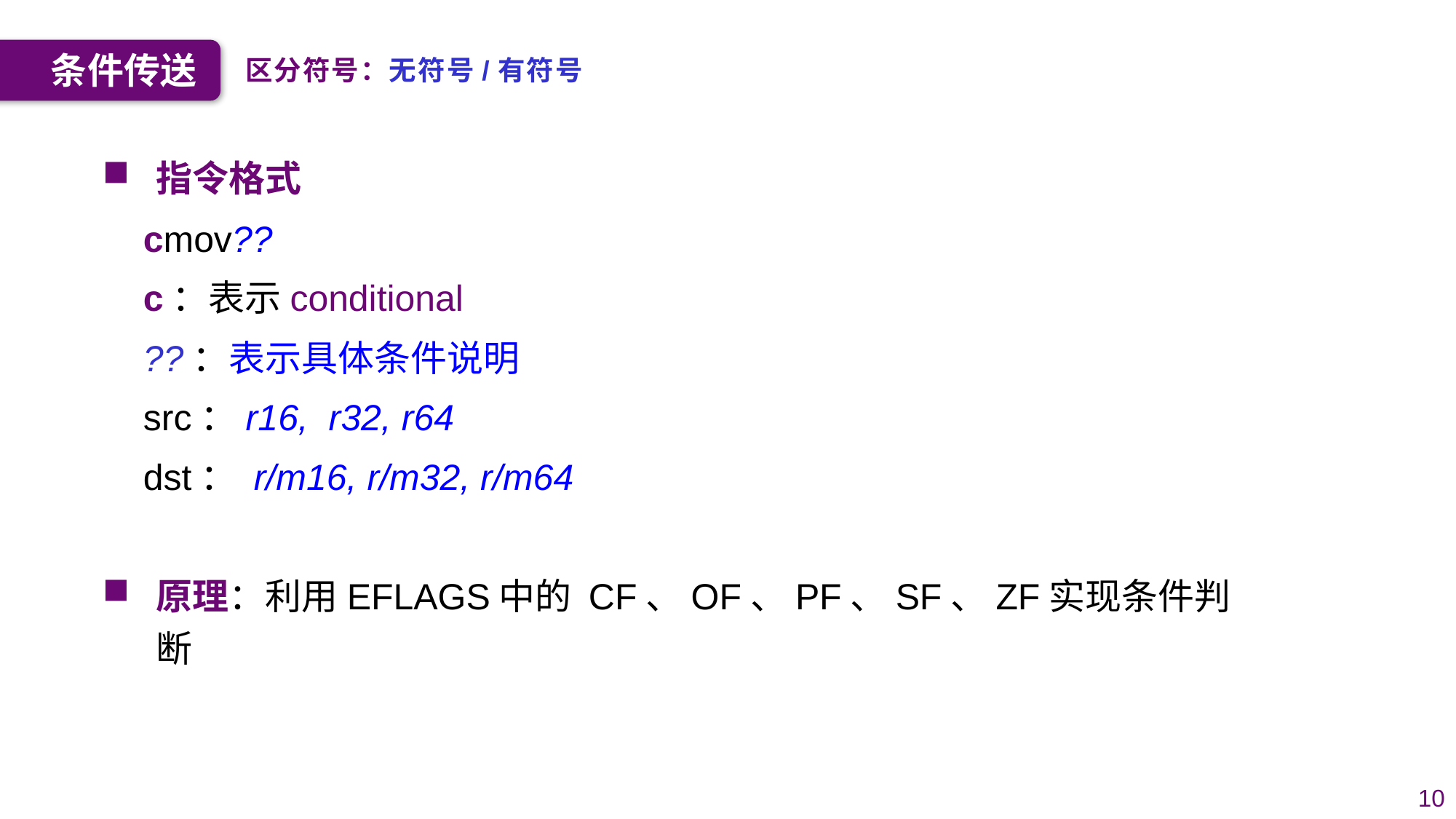

条件传送
区分符号：无符号/有符号
指令格式
    cmov??
    c：表示conditional
    ??：表示具体条件说明
    src：r16,  r32, r64
    dst： r/m16, r/m32, r/m64

原理：利用EFLAGS中的 CF、OF、PF、SF、ZF实现条件判断
10